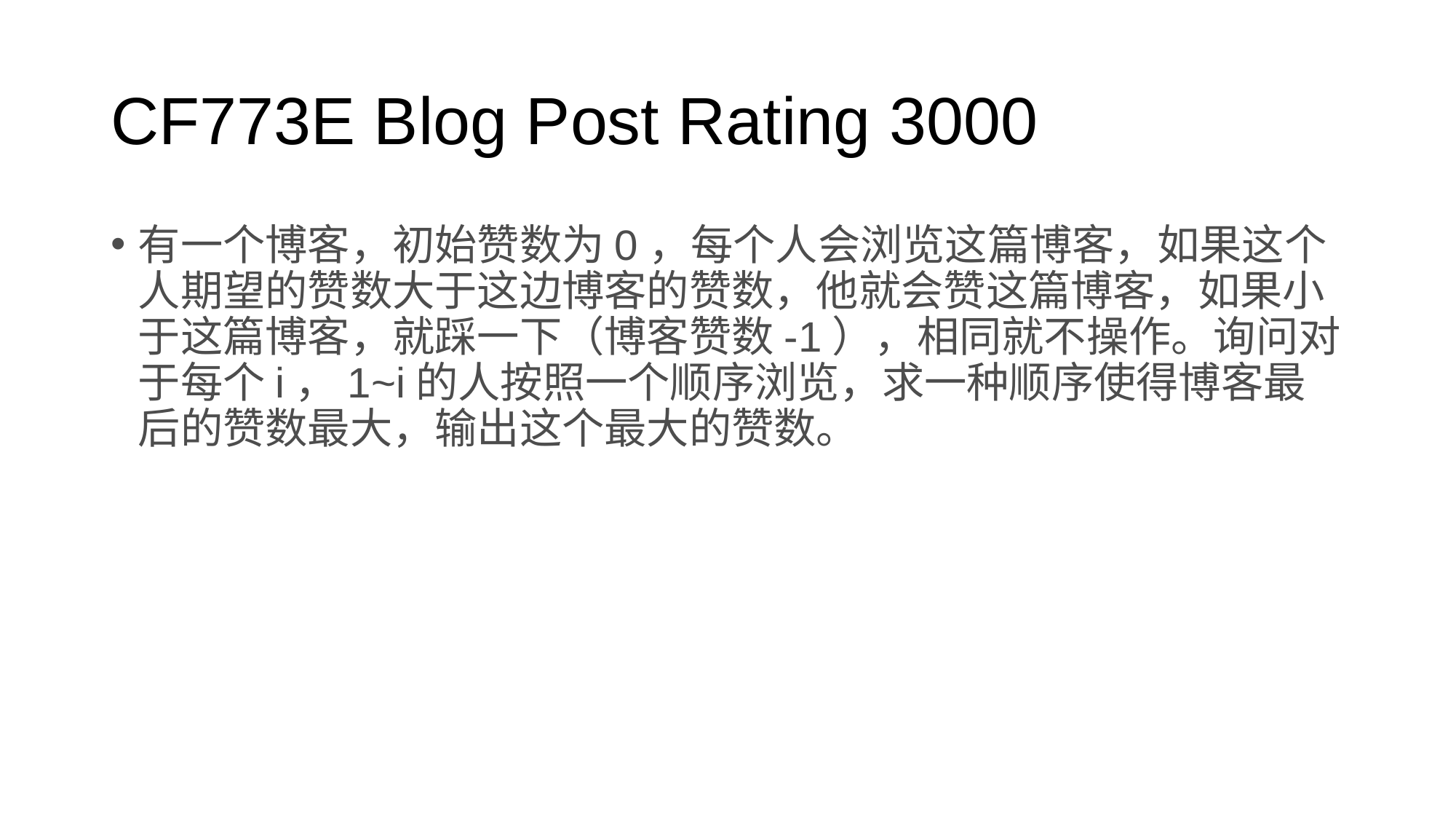

# CF773E Blog Post Rating 3000
有一个博客，初始赞数为0，每个人会浏览这篇博客，如果这个人期望的赞数大于这边博客的赞数，他就会赞这篇博客，如果小于这篇博客，就踩一下（博客赞数-1），相同就不操作。询问对于每个i，1~i的人按照一个顺序浏览，求一种顺序使得博客最后的赞数最大，输出这个最大的赞数。